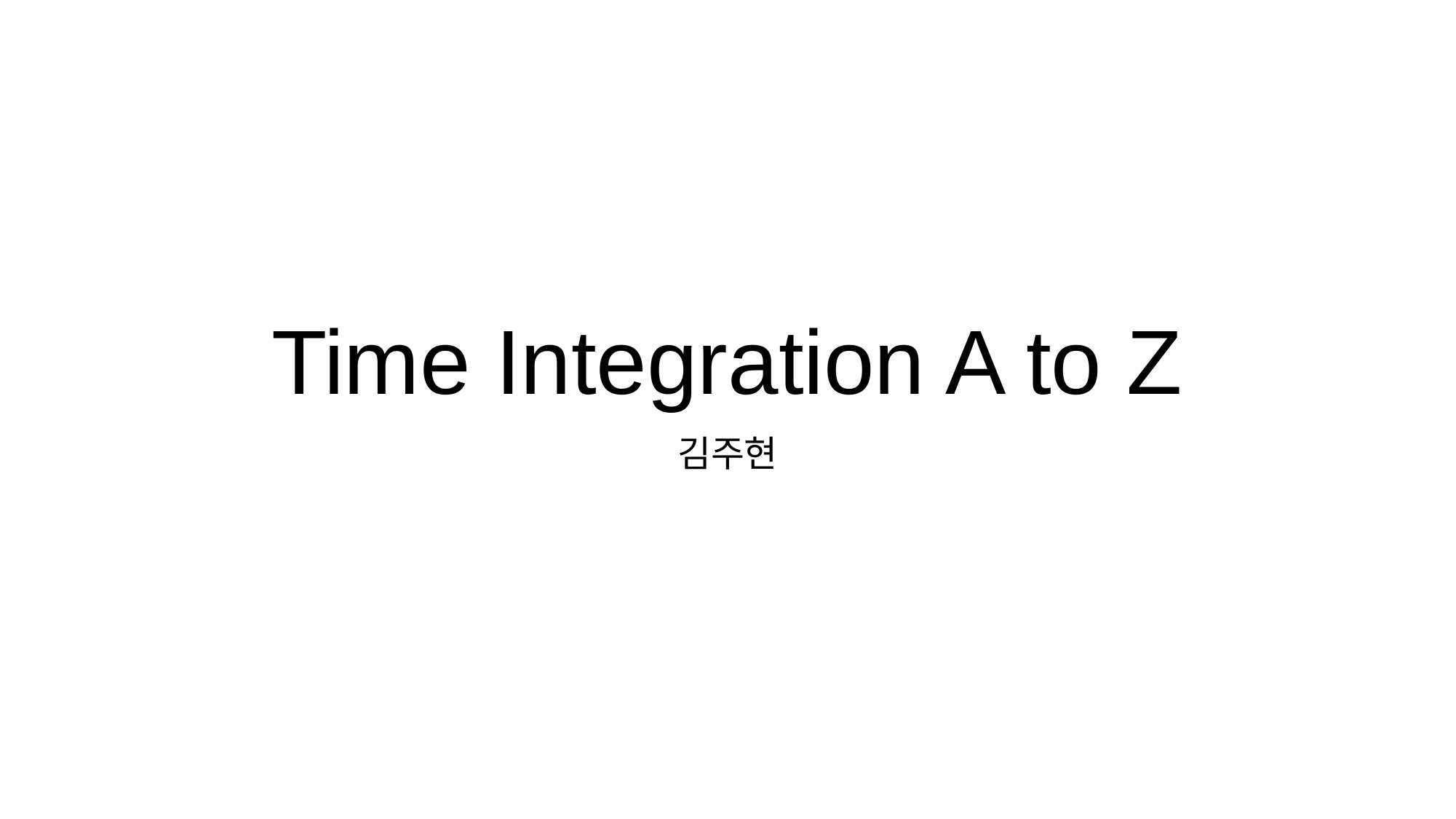

# Time Integration A to Z
김주현